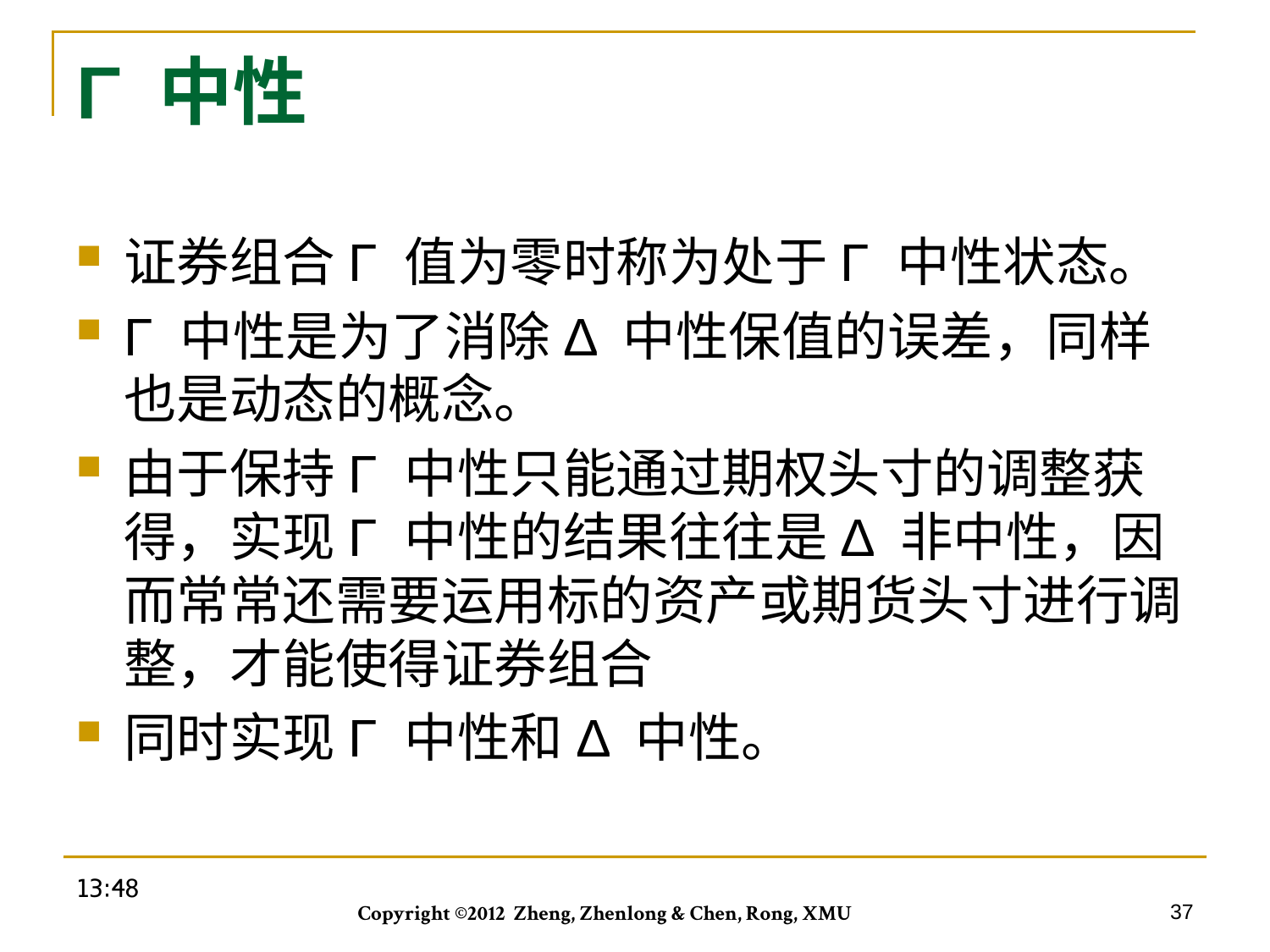

# Γ 中性
证券组合Γ 值为零时称为处于Γ 中性状态。
Γ 中性是为了消除Δ 中性保值的误差，同样也是动态的概念。
由于保持Γ 中性只能通过期权头寸的调整获得，实现Γ 中性的结果往往是Δ 非中性，因而常常还需要运用标的资产或期货头寸进行调整，才能使得证券组合
同时实现Γ 中性和Δ 中性。
13:48
37
Copyright ©2012  Zheng, Zhenlong & Chen, Rong, XMU